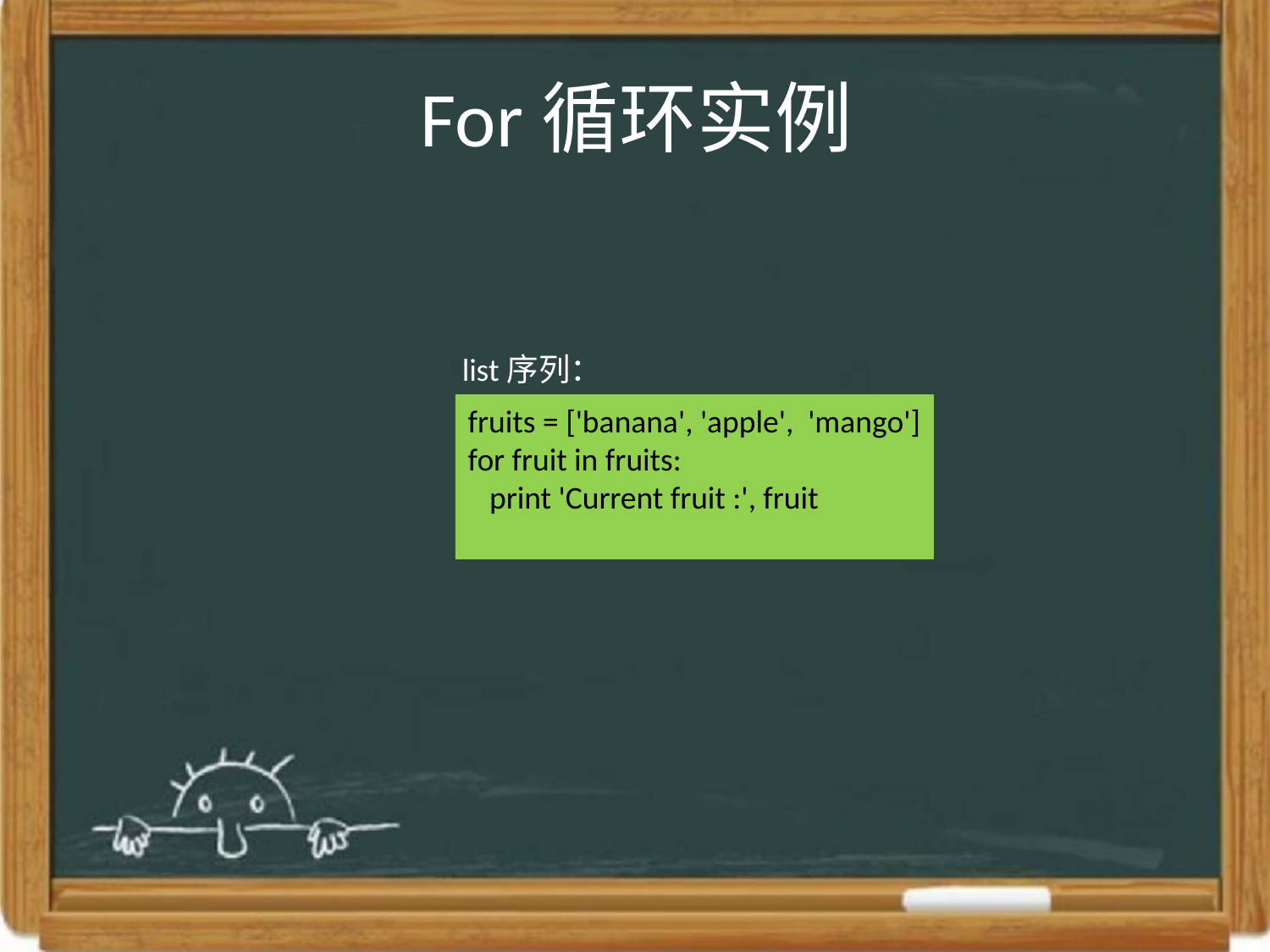

# For循环实例
list序列：
fruits = ['banana', 'apple',  'mango']
for fruit in fruits:
   print 'Current fruit :', fruit